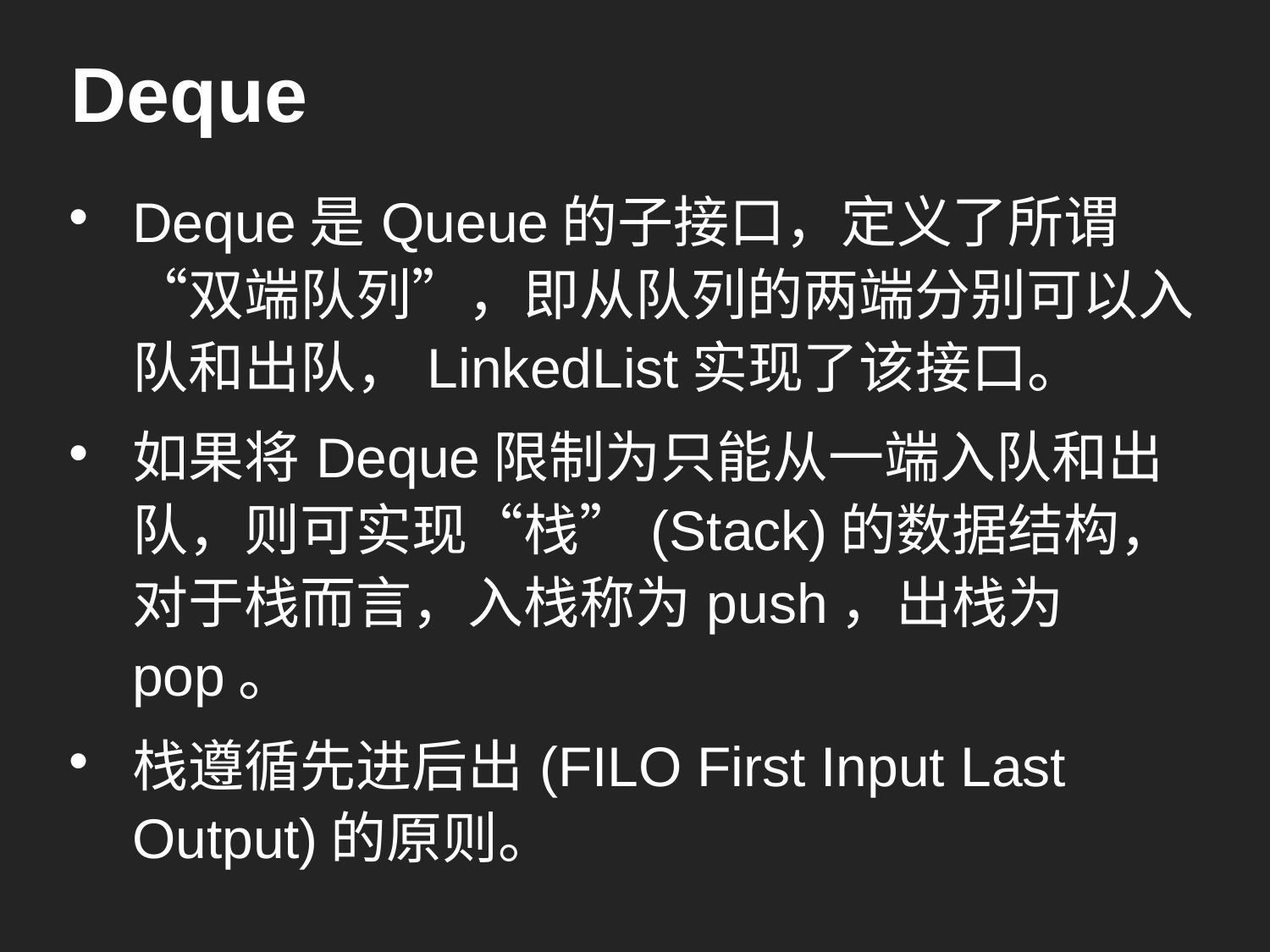

# Deque
Deque是Queue的子接口，定义了所谓“双端队列”，即从队列的两端分别可以入队和出队，LinkedList实现了该接口。
如果将Deque限制为只能从一端入队和出队，则可实现“栈”(Stack)的数据结构，对于栈而言，入栈称为push，出栈为pop。
栈遵循先进后出(FILO First Input Last Output)的原则。